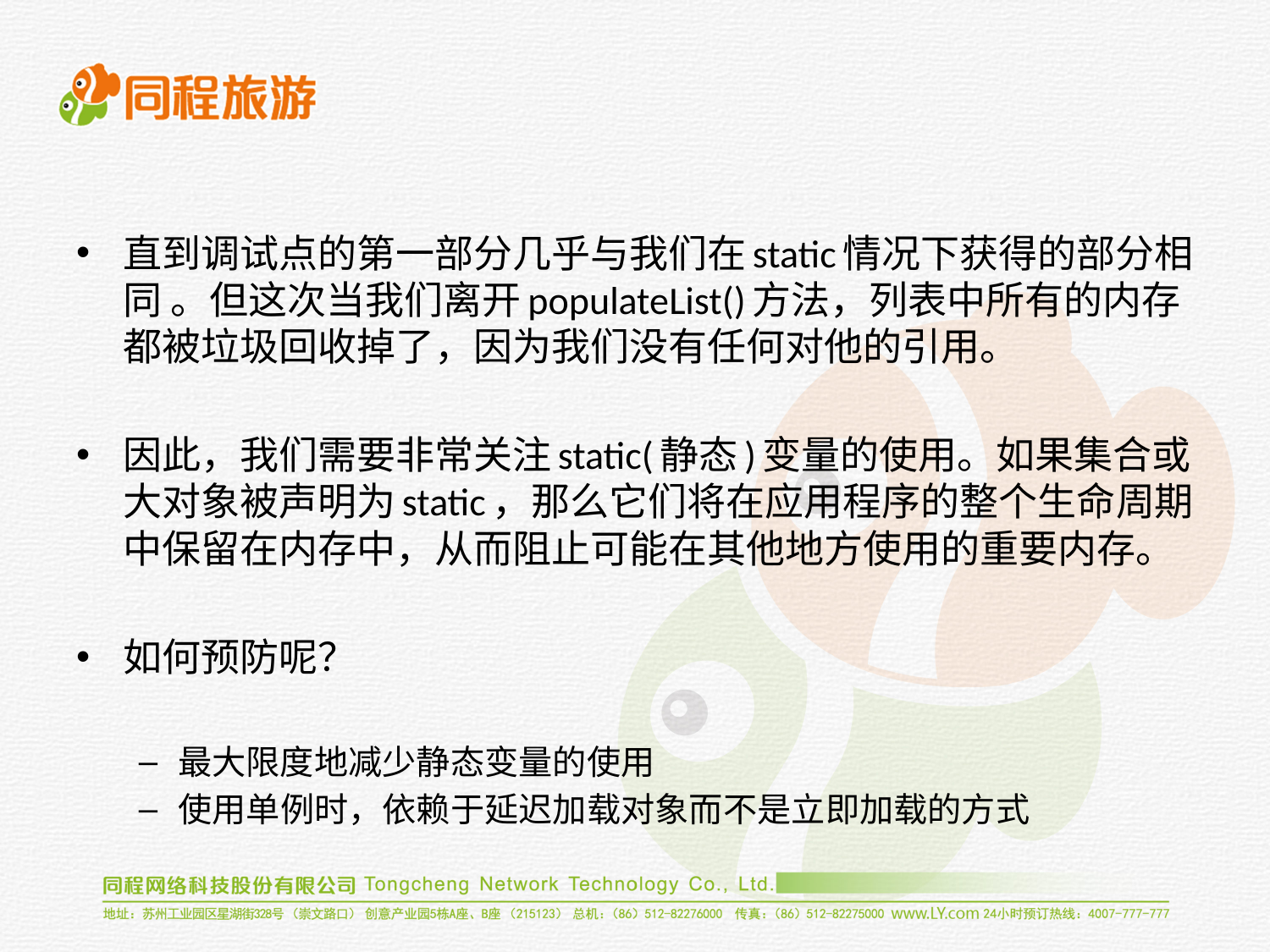

#
直到调试点的第一部分几乎与我们在static情况下获得的部分相同 。但这次当我们离开populateList()方法，列表中所有的内存都被垃圾回收掉了，因为我们没有任何对他的引用。

因此，我们需要非常关注static(静态)变量的使用。如果集合或大对象被声明为static，那么它们将在应用程序的整个生命周期中保留在内存中，从而阻止可能在其他地方使用的重要内存。

如何预防呢？

最大限度地减少静态变量的使用
使用单例时，依赖于延迟加载对象而不是立即加载的方式